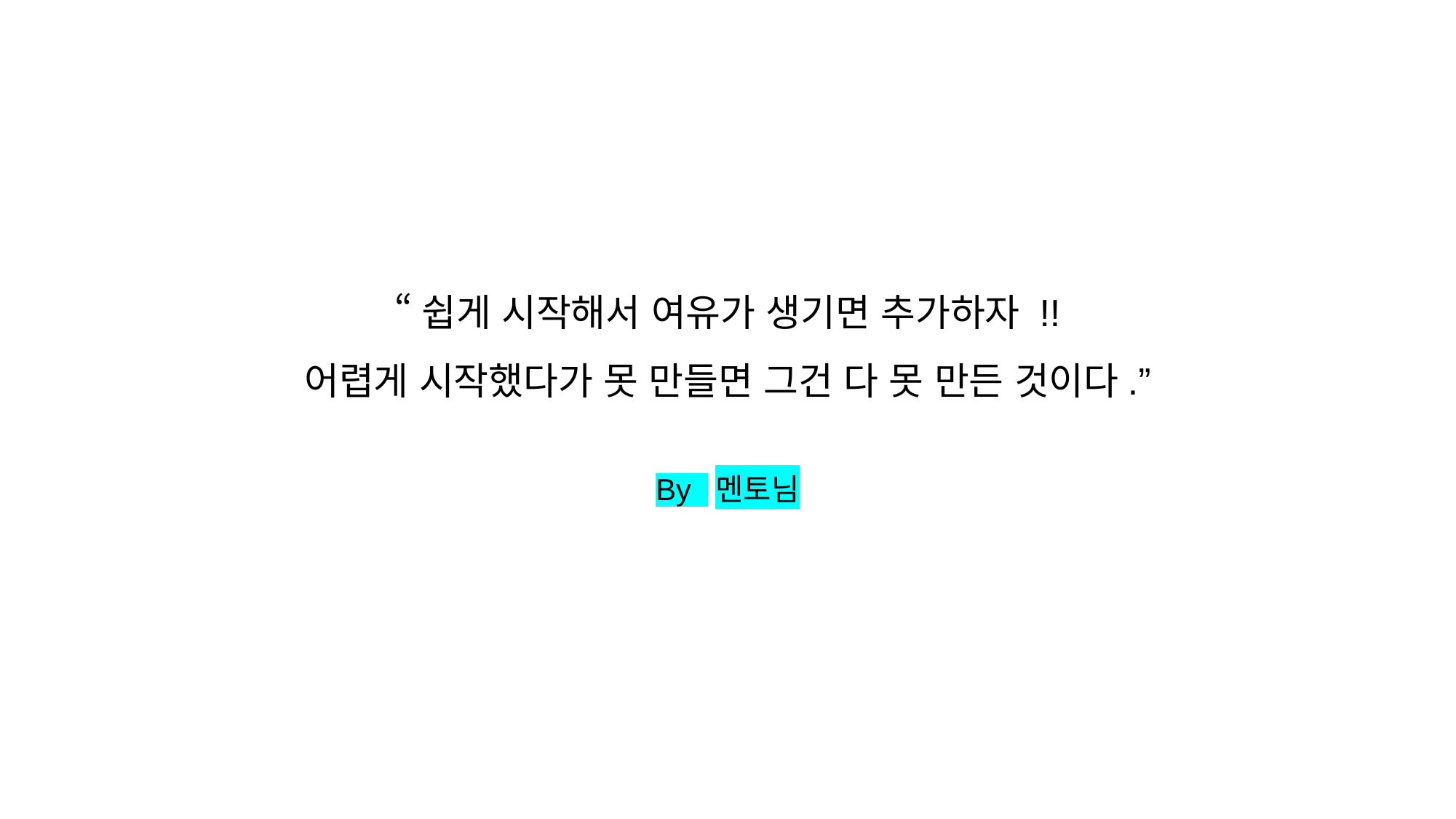

“쉽게 시작해서 여유가 생기면 추가하자 !!
어렵게 시작했다가 못 만들면 그건 다 못 만든 것이다.”

By  멘토님